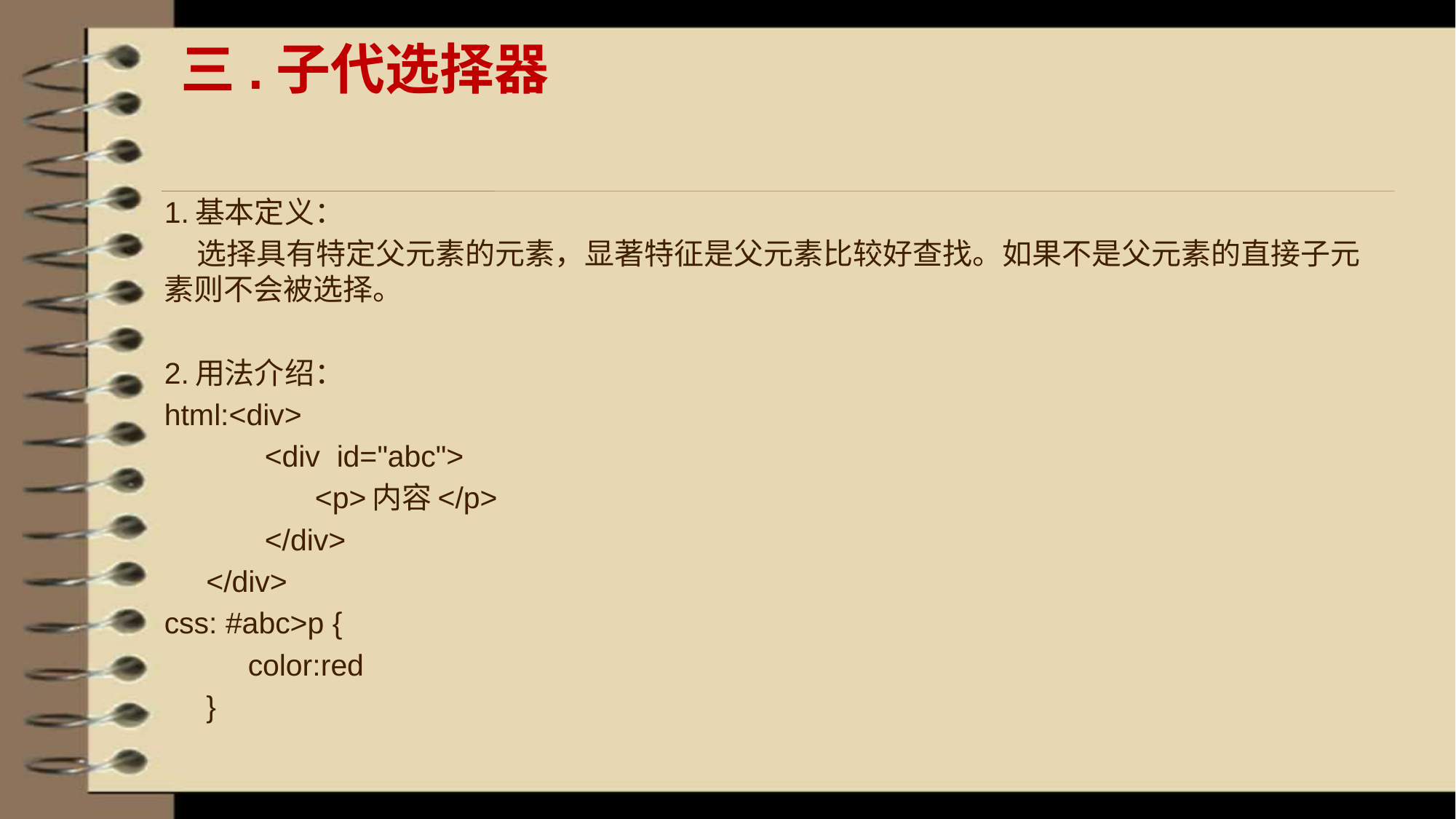

# 三.子代选择器
1.基本定义：
    选择具有特定父元素的元素，显著特征是父元素比较好查找。如果不是父元素的直接子元素则不会被选择。

2.用法介绍：
html:<div>
            <div  id="abc">
                  <p>内容</p>
            </div>
     </div>
css: #abc>p {
          color:red
     }